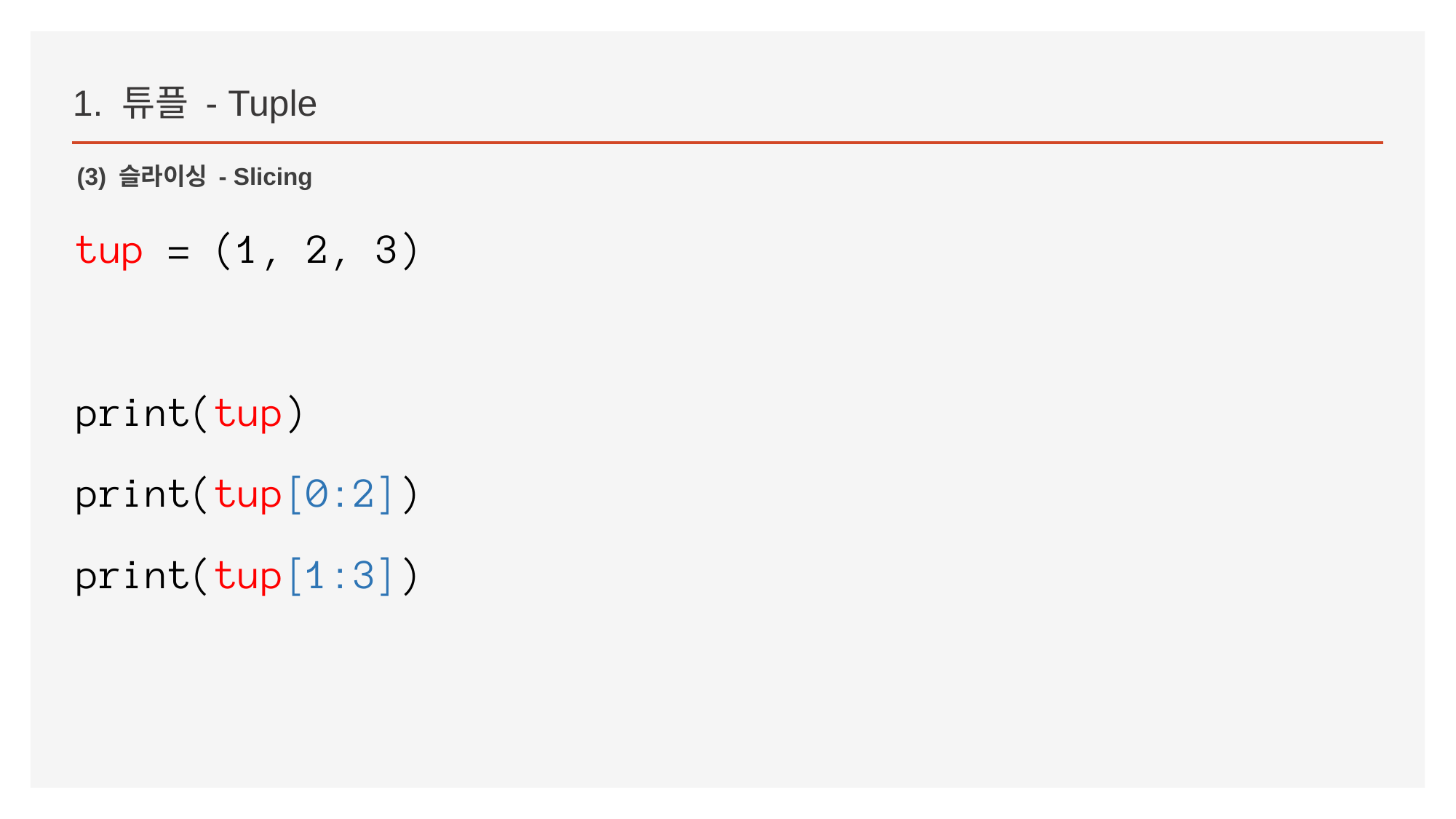

1. 튜플 - Tuple
(3) 슬라이싱 - Slicing
tup = (1, 2, 3)

print(tup)
print(tup[0:2])
print(tup[1:3])